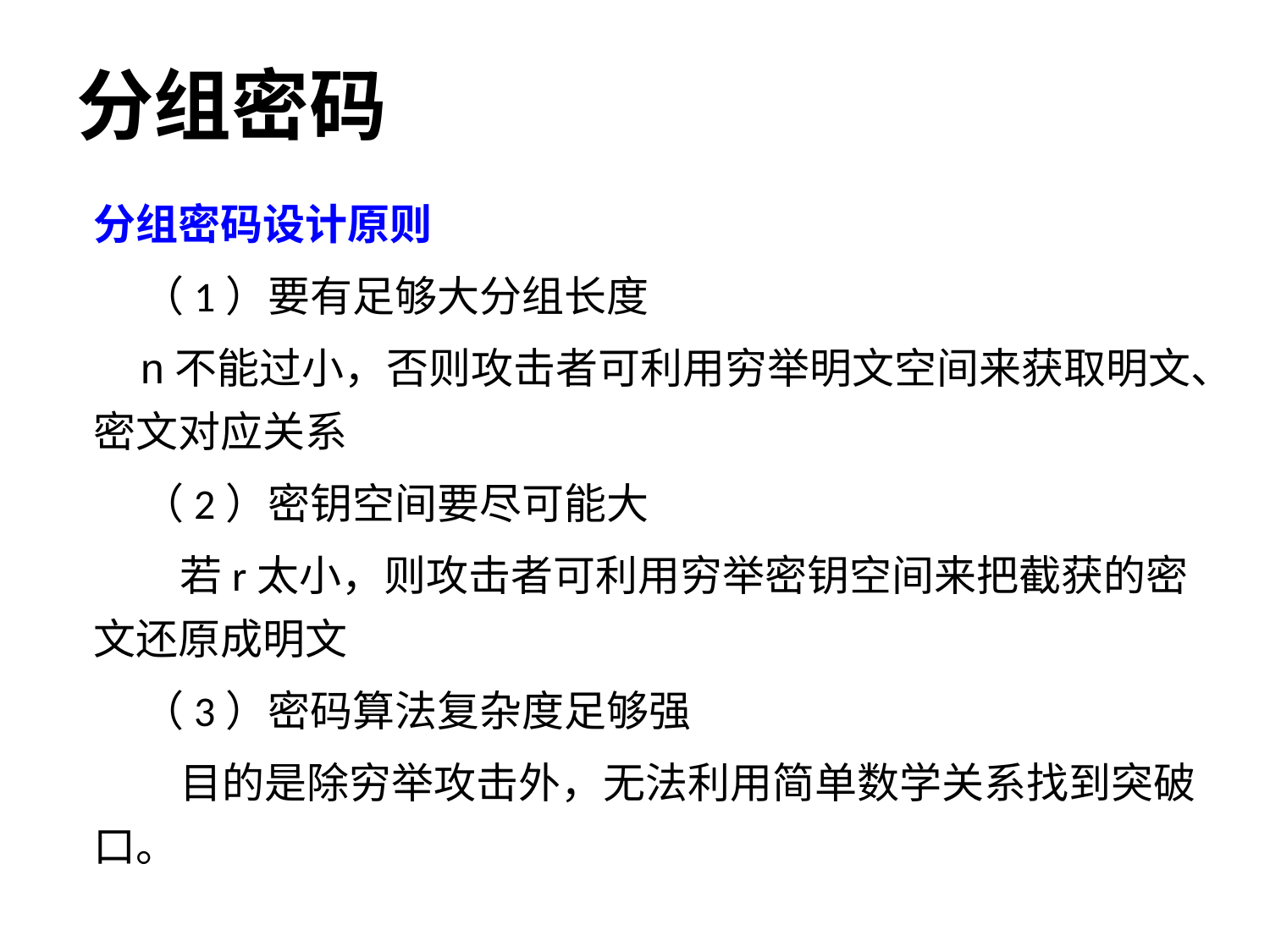

# 分组密码
分组密码设计原则
    （1）要有足够大分组长度
    n不能过小，否则攻击者可利用穷举明文空间来获取明文、密文对应关系
    （2）密钥空间要尽可能大
        若r太小，则攻击者可利用穷举密钥空间来把截获的密文还原成明文
    （3）密码算法复杂度足够强
        目的是除穷举攻击外，无法利用简单数学关系找到突破口。